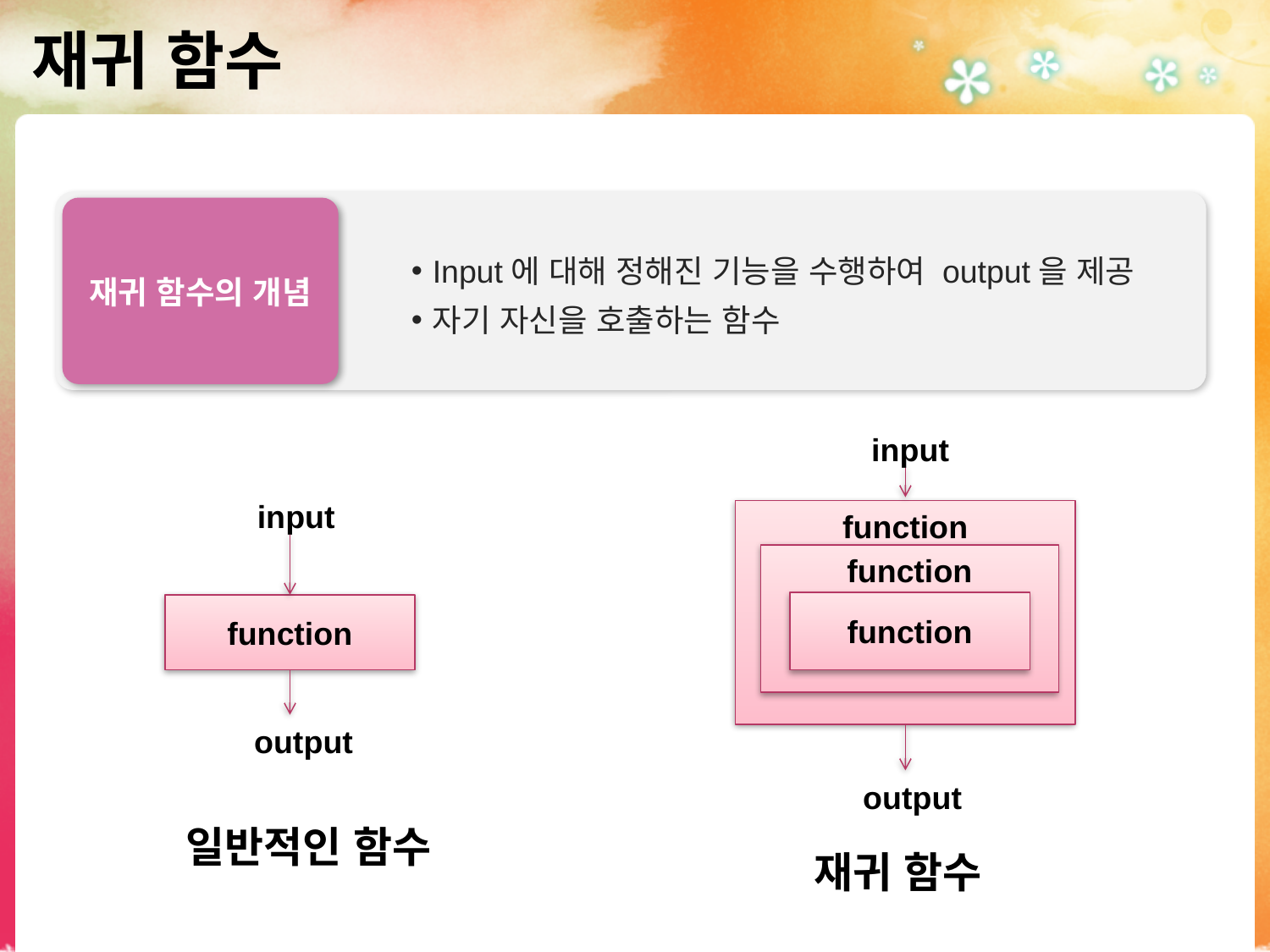

# 재귀 함수

Input에 대해 정해진 기능을 수행하여 output을 제공
자기 자신을 호출하는 함수
재귀 함수의 개념
input
input
function
function
function
function
output
output
일반적인 함수
재귀 함수